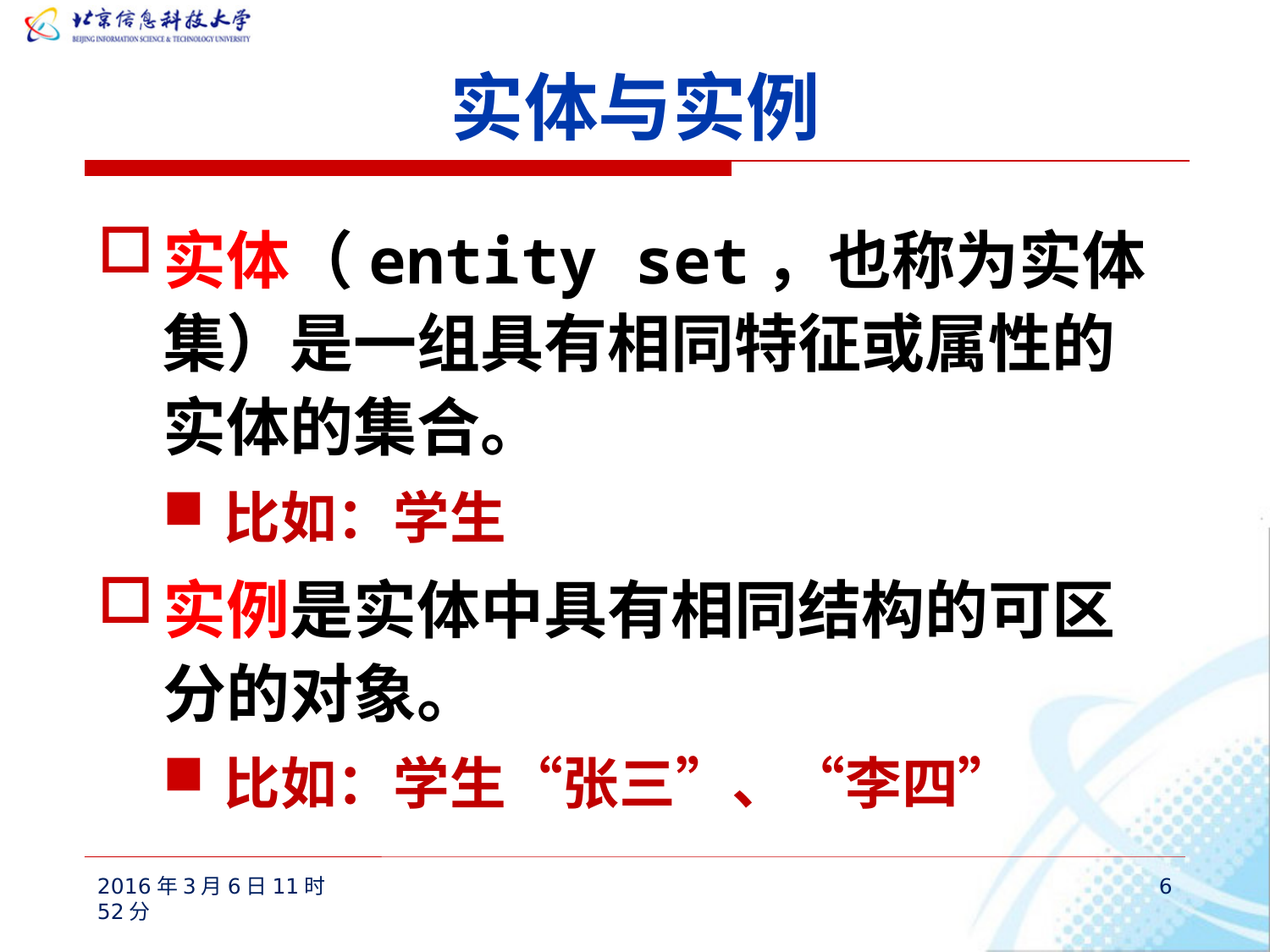

# 实体与实例
实体（entity set，也称为实体集）是一组具有相同特征或属性的实体的集合。
比如：学生
实例是实体中具有相同结构的可区分的对象。
比如：学生“张三”、“李四”
2016年3月6日11时52分
6